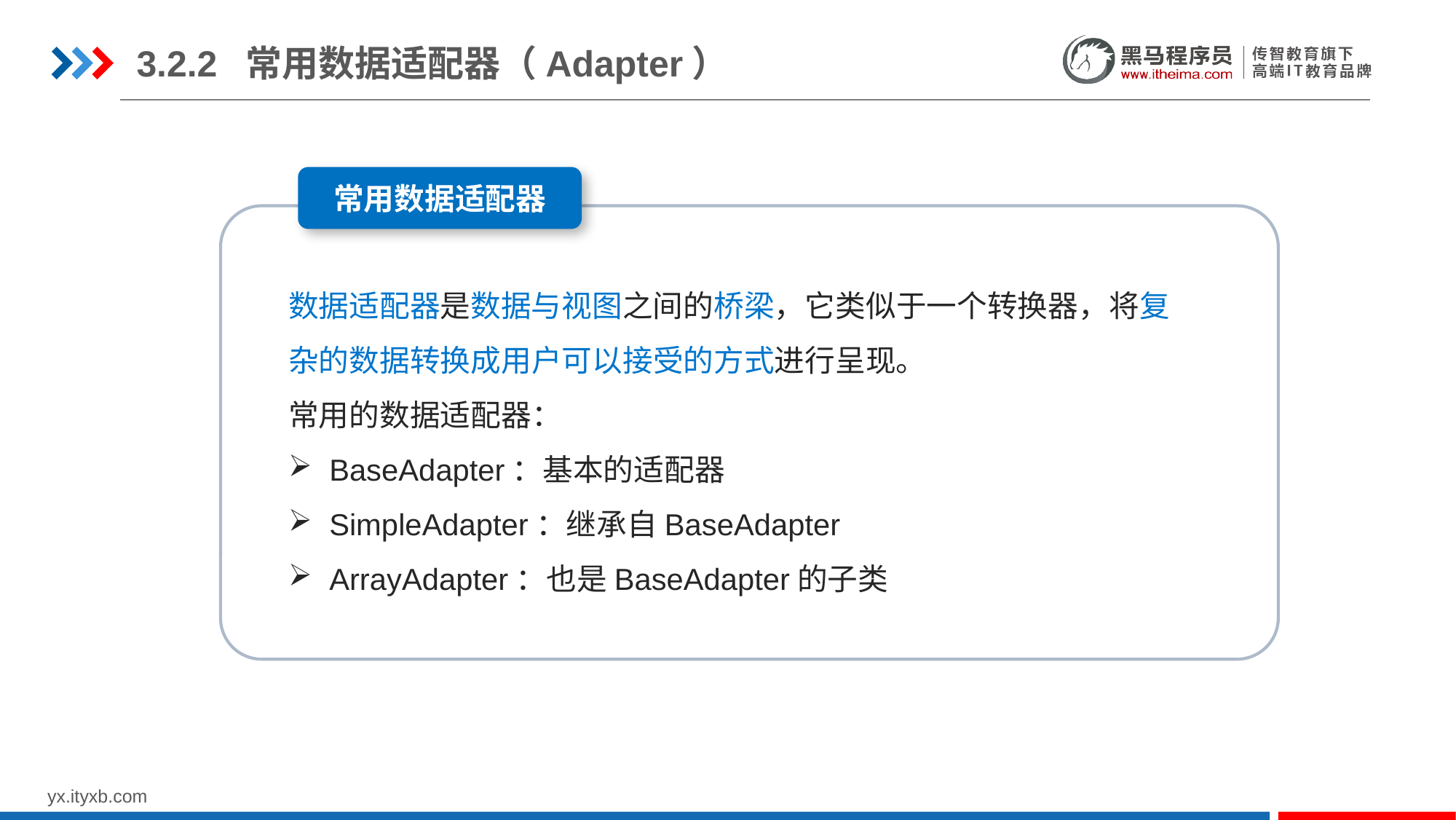

3.2.2	常用数据适配器（Adapter）

常用数据适配器

数据适配器是数据与视图之间的桥梁，它类似于一个转换器，将复杂的数据转换成用户可以接受的方式进行呈现。
常用的数据适配器：
BaseAdapter：基本的适配器
SimpleAdapter：继承自BaseAdapter
ArrayAdapter：也是BaseAdapter的子类